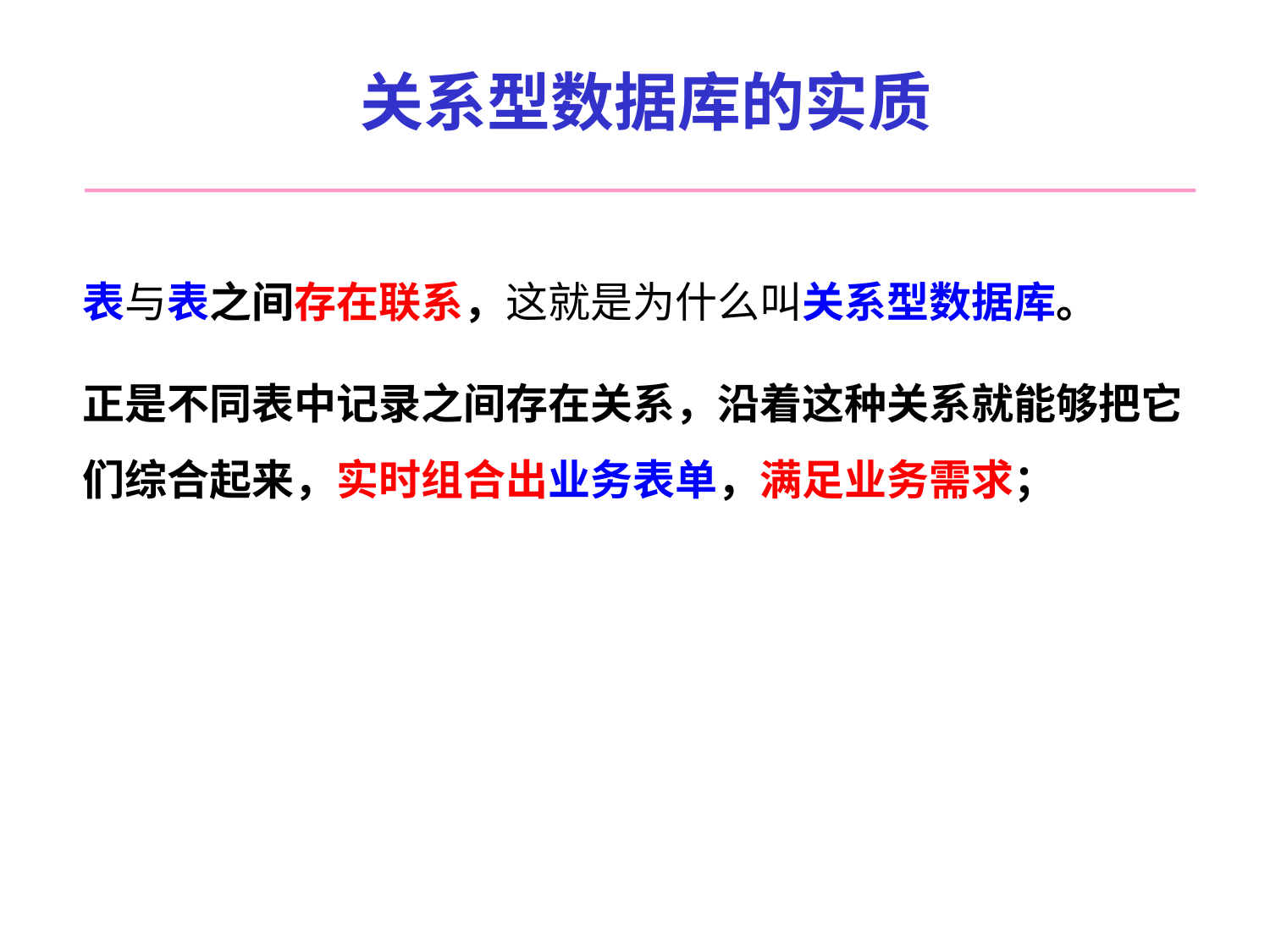

# 关系型数据库的实质
表与表之间存在联系，这就是为什么叫关系型数据库。
正是不同表中记录之间存在关系，沿着这种关系就能够把它们综合起来，实时组合出业务表单，满足业务需求；